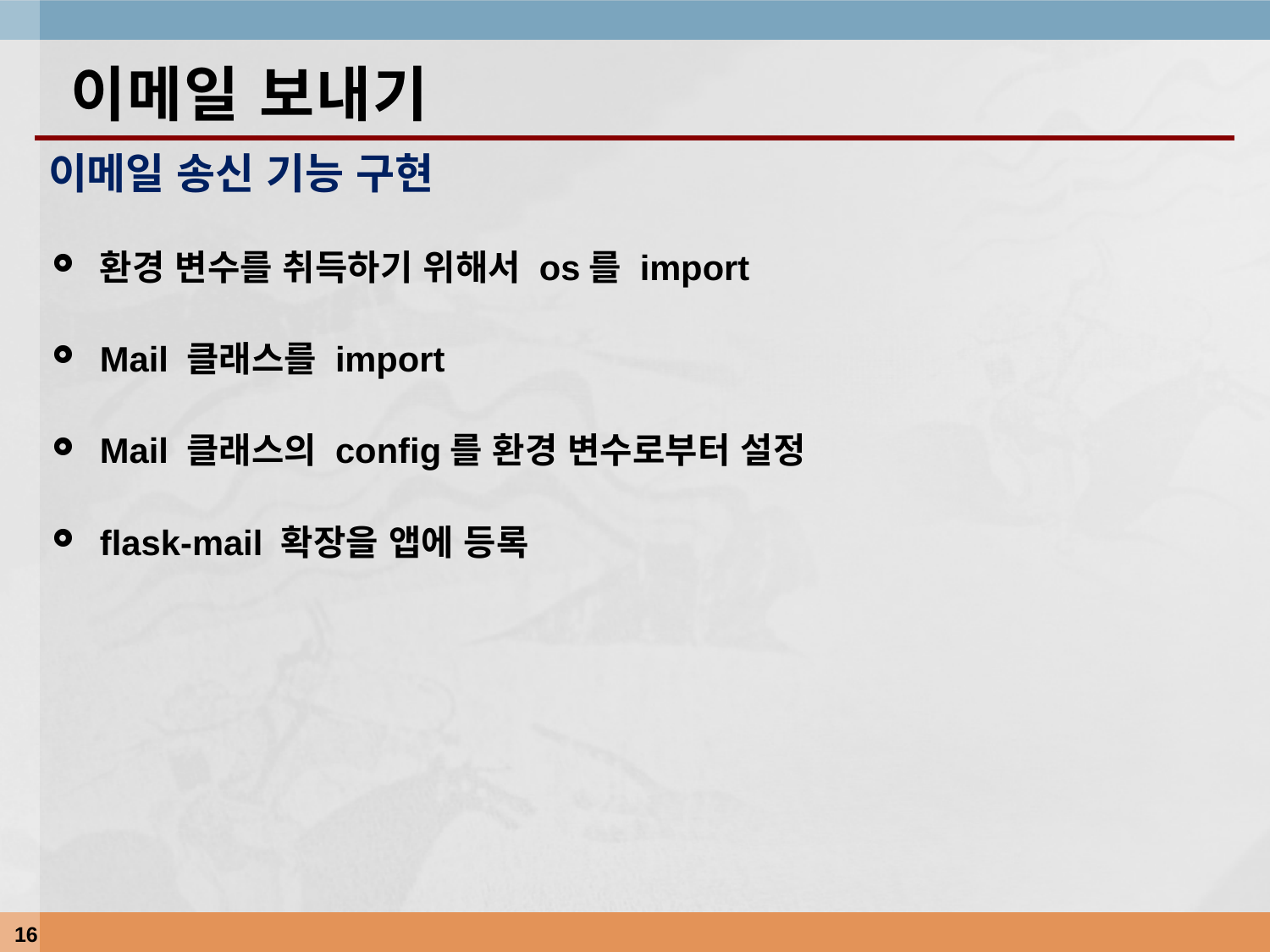

# 이메일 보내기
이메일 송신 기능 구현
환경 변수를 취득하기 위해서 os를 import
Mail 클래스를 import
Mail 클래스의 config를 환경 변수로부터 설정
flask-mail 확장을 앱에 등록